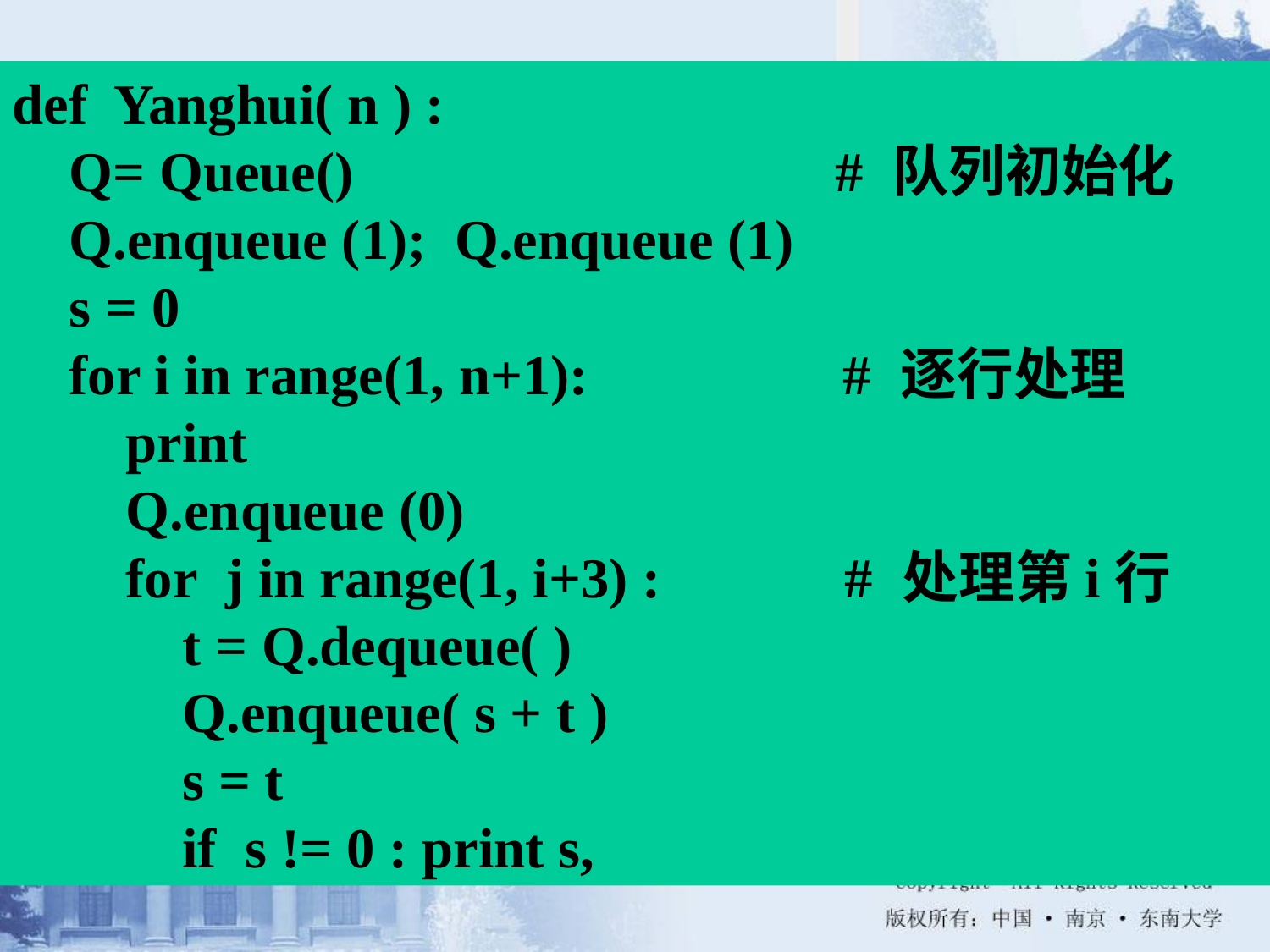

def  Yanghui( n ) :
    Q= Queue()                                  # 队列初始化
    Q.enqueue (1);  Q.enqueue (1)
    s = 0
    for i in range(1, n+1):                  # 逐行处理
        print
        Q.enqueue (0)
        for  j in range(1, i+3) :             # 处理第i行
            t = Q.dequeue( )
            Q.enqueue( s + t )
            s = t
            if  s != 0 : print s,